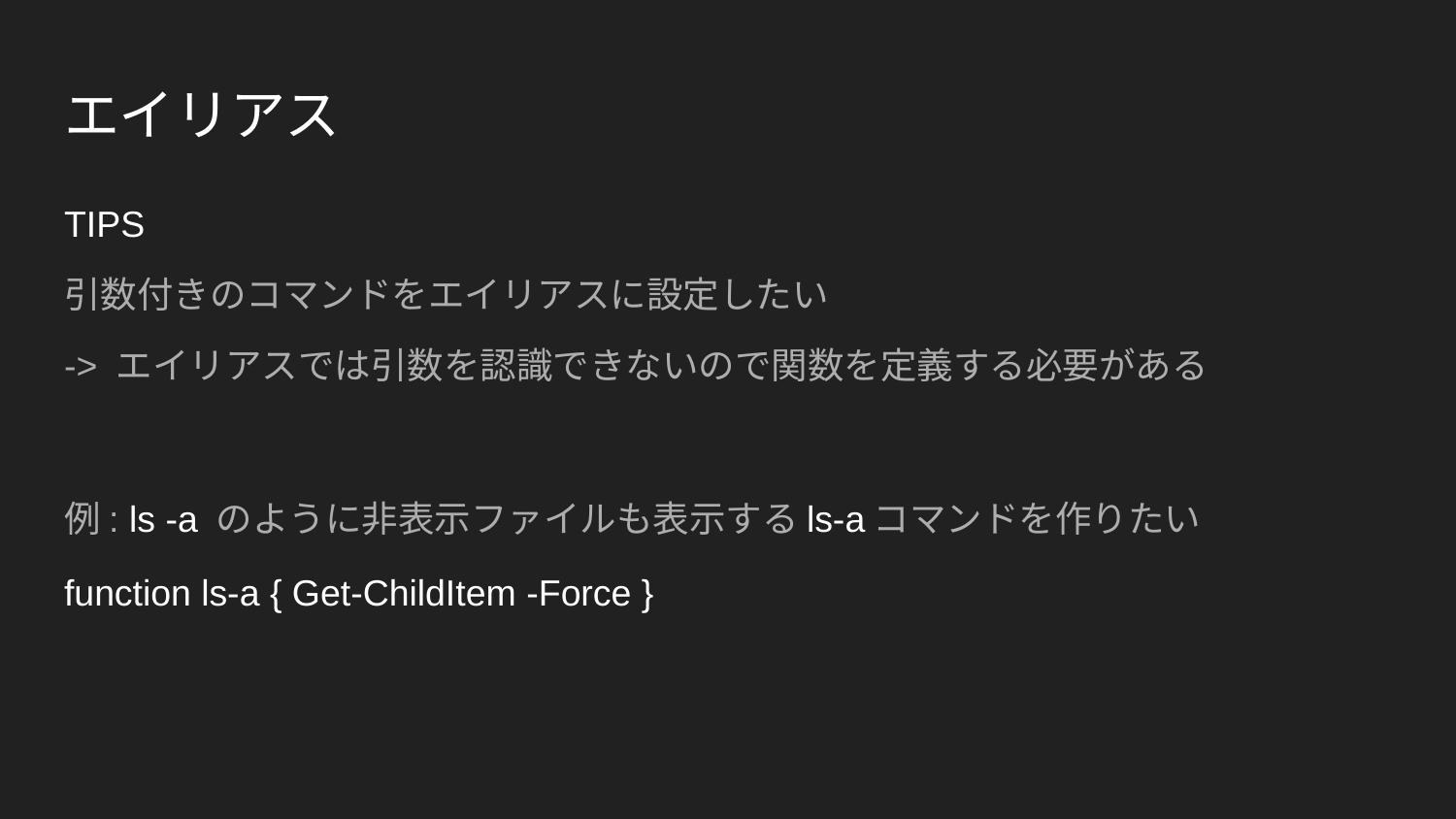

# エイリアス
TIPS
引数付きのコマンドをエイリアスに設定したい
-> エイリアスでは引数を認識できないので関数を定義する必要がある

例: ls -a のように非表示ファイルも表示するls-aコマンドを作りたい
function ls-a { Get-ChildItem -Force }